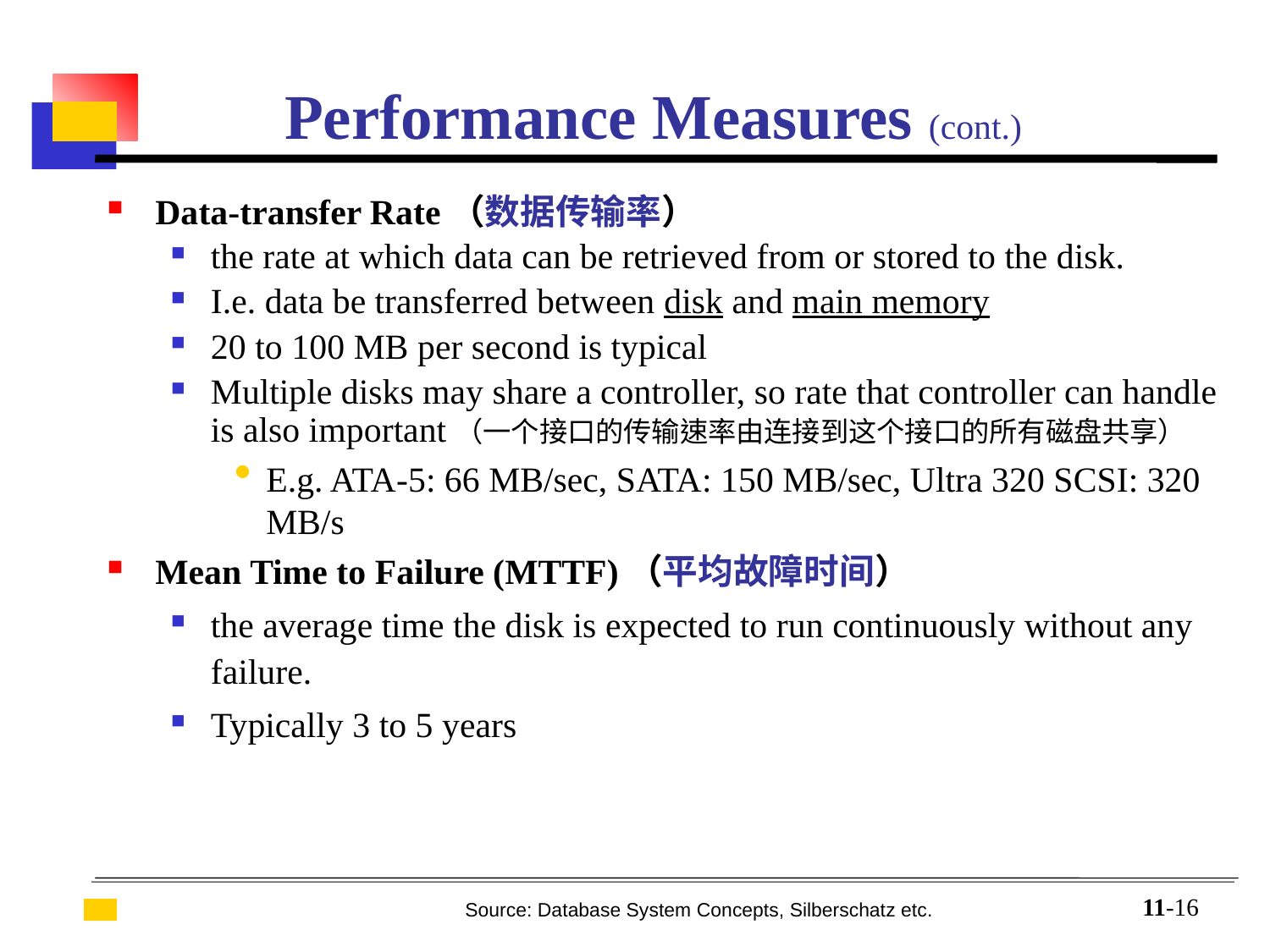

# Performance Measures (cont.)
Data-transfer Rate（数据传输率）
the rate at which data can be retrieved from or stored to the disk.
I.e. data be transferred between disk and main memory
20 to 100 MB per second is typical
Multiple disks may share a controller, so rate that controller can handle is also important（一个接口的传输速率由连接到这个接口的所有磁盘共享）
E.g. ATA-5: 66 MB/sec, SATA: 150 MB/sec, Ultra 320 SCSI: 320 MB/s
Mean Time to Failure (MTTF)（平均故障时间）
the average time the disk is expected to run continuously without any failure.
Typically 3 to 5 years

11-16